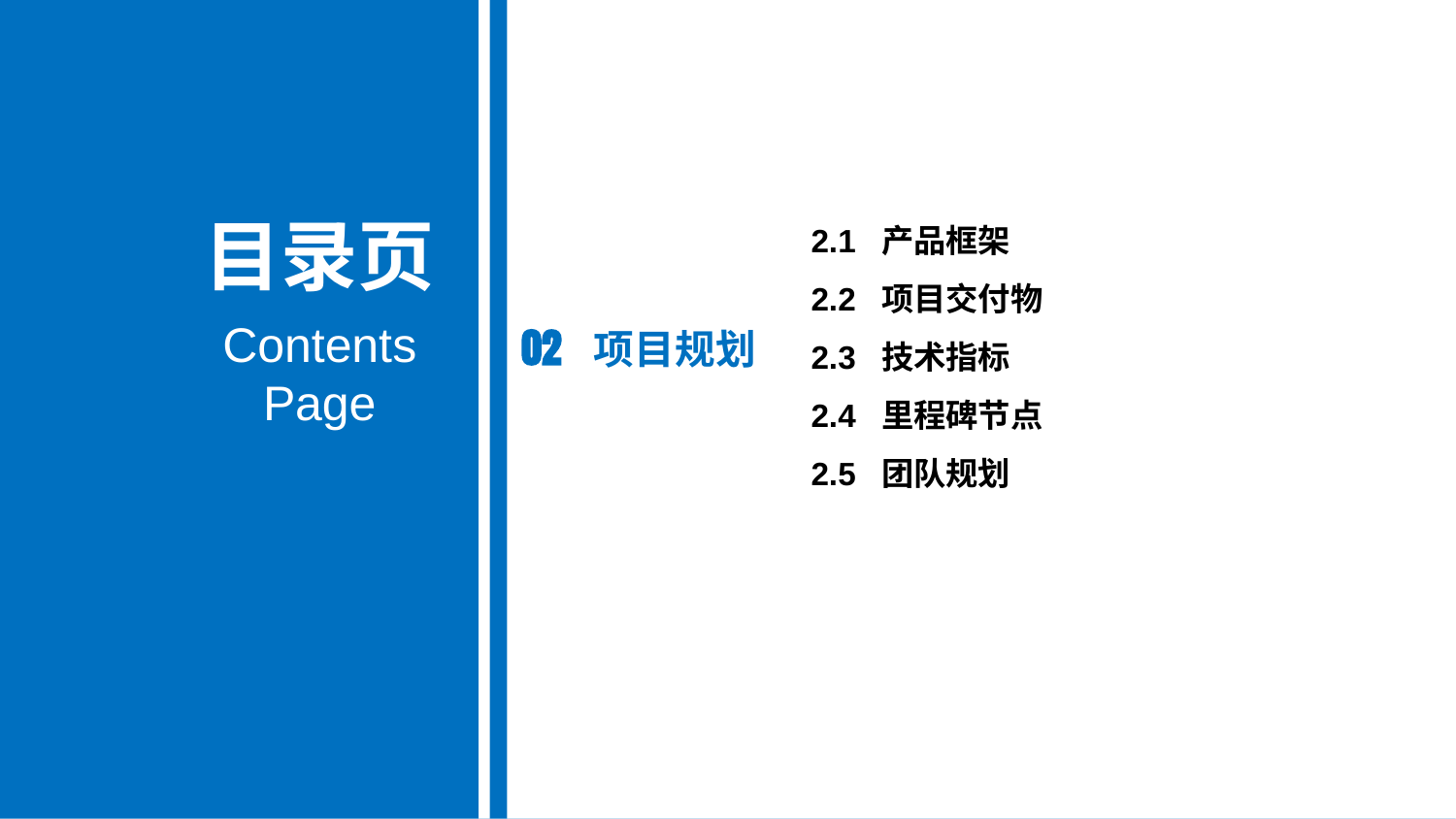

2.1  产品框架
2.2  项目交付物
2.3  技术指标
2.4  里程碑节点
2.5  团队规划

目录页
Contents Page
02  项目规划